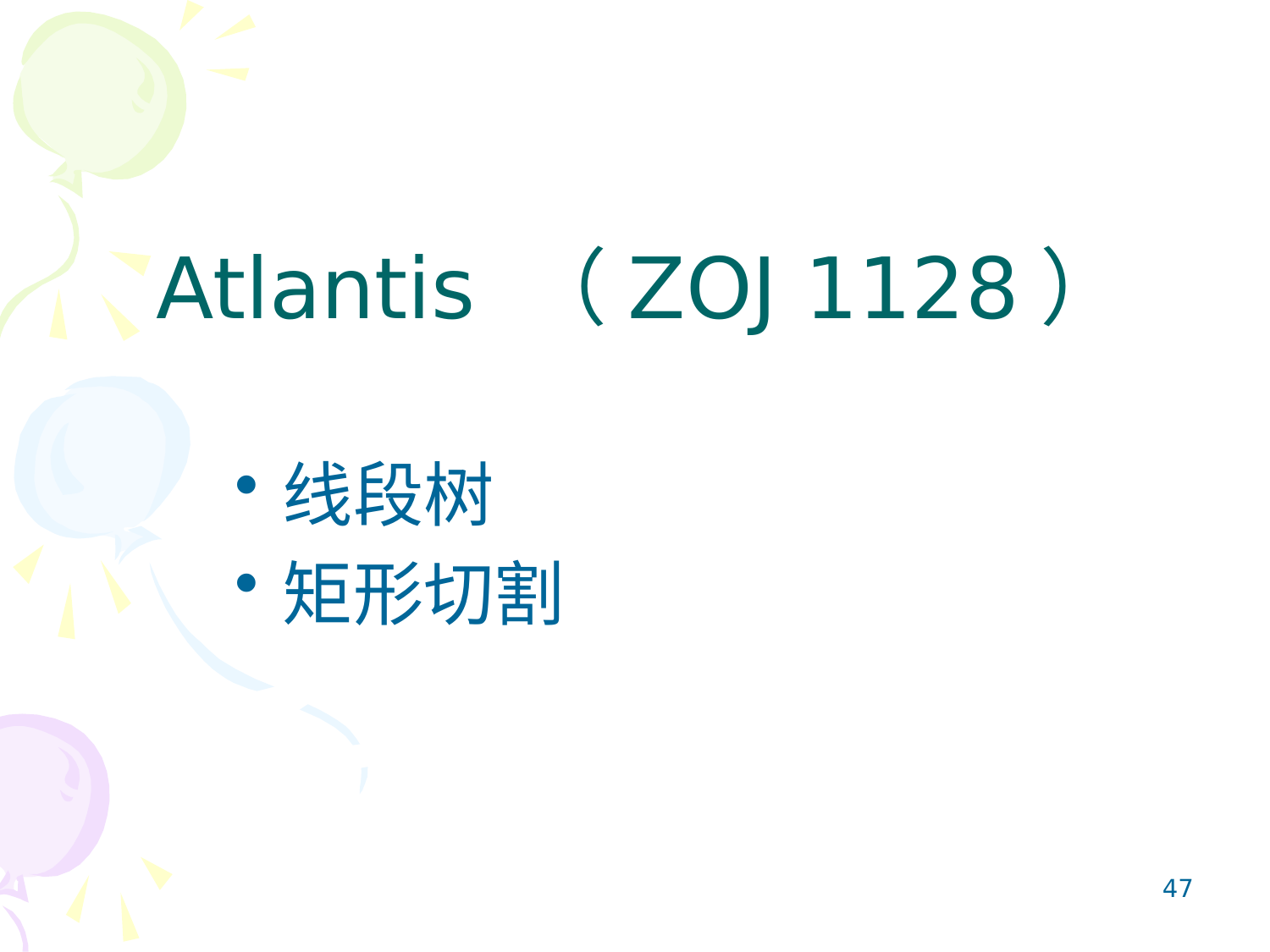

# Atlantis （ZOJ 1128）
线段树
矩形切割

47